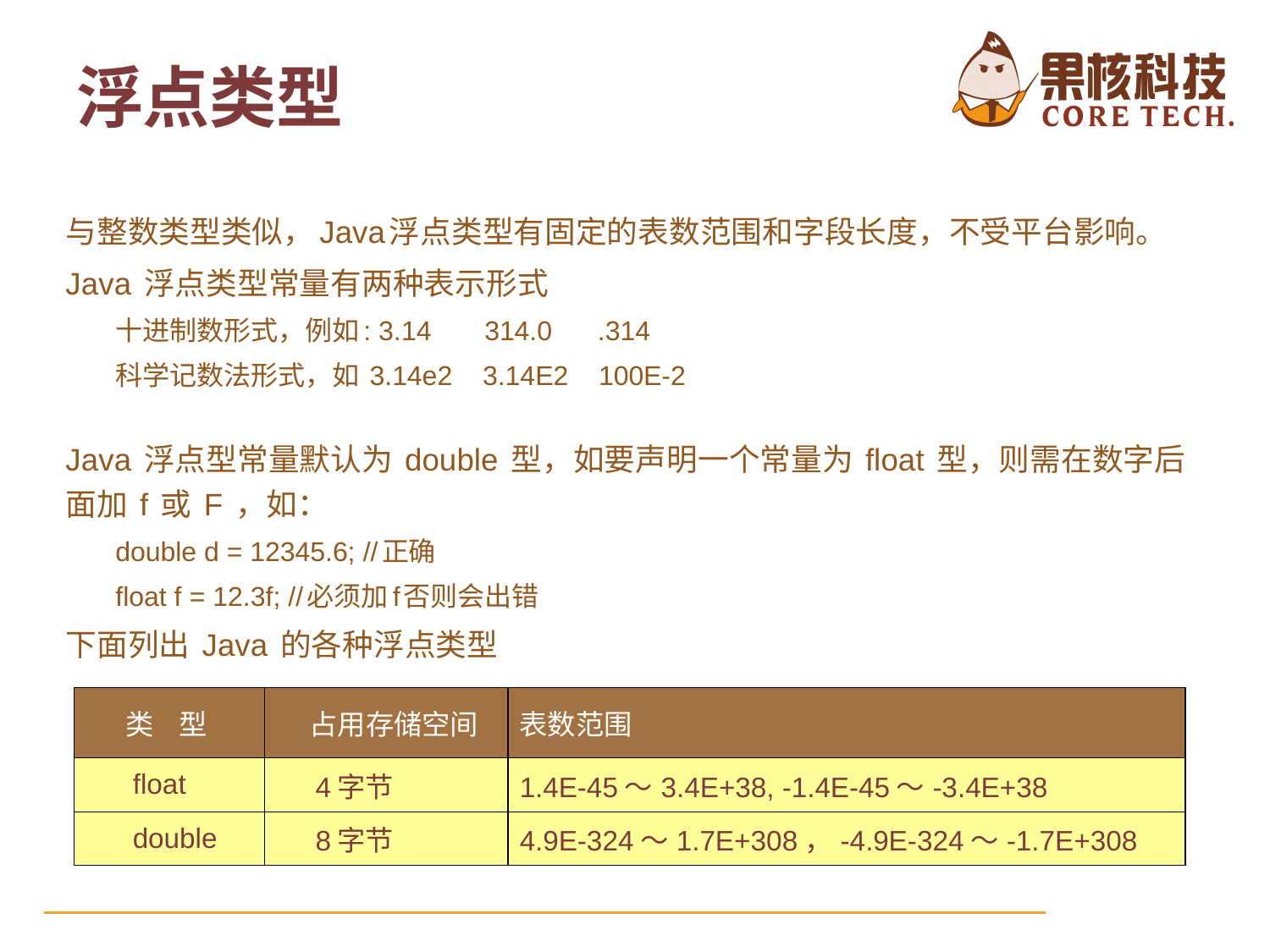

# 浮点类型
与整数类型类似，Java浮点类型有固定的表数范围和字段长度，不受平台影响。
Java 浮点类型常量有两种表示形式
十进制数形式，例如: 3.14       314.0      .314
科学记数法形式，如 3.14e2    3.14E2    100E-2

Java 浮点型常量默认为 double 型，如要声明一个常量为 float 型，则需在数字后面加 f 或 F ，如：
double d = 12345.6; //正确
float f = 12.3f; //必须加f否则会出错
下面列出 Java 的各种浮点类型
| 类 型 | 占用存储空间 | 表数范围 |
| --- | --- | --- |
| float | 4字节 | 1.4E-45～3.4E+38, -1.4E-45～-3.4E+38 |
| double | 8字节 | 4.9E-324～1.7E+308，-4.9E-324～-1.7E+308 |